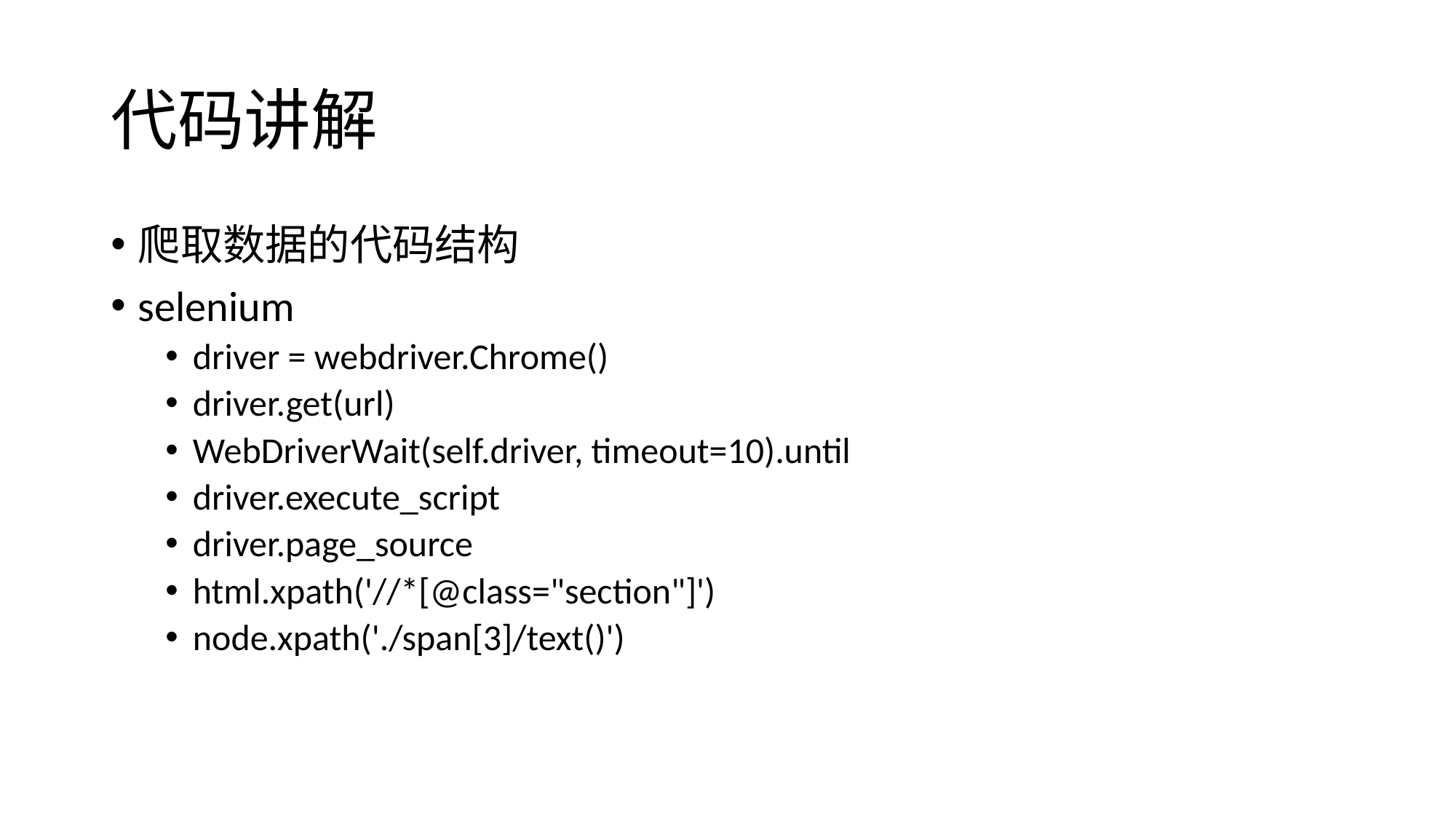

# 代码讲解
爬取数据的代码结构
selenium
driver = webdriver.Chrome()
driver.get(url)
WebDriverWait(self.driver, timeout=10).until
driver.execute_script
driver.page_source
html.xpath('//*[@class="section"]')
node.xpath('./span[3]/text()')